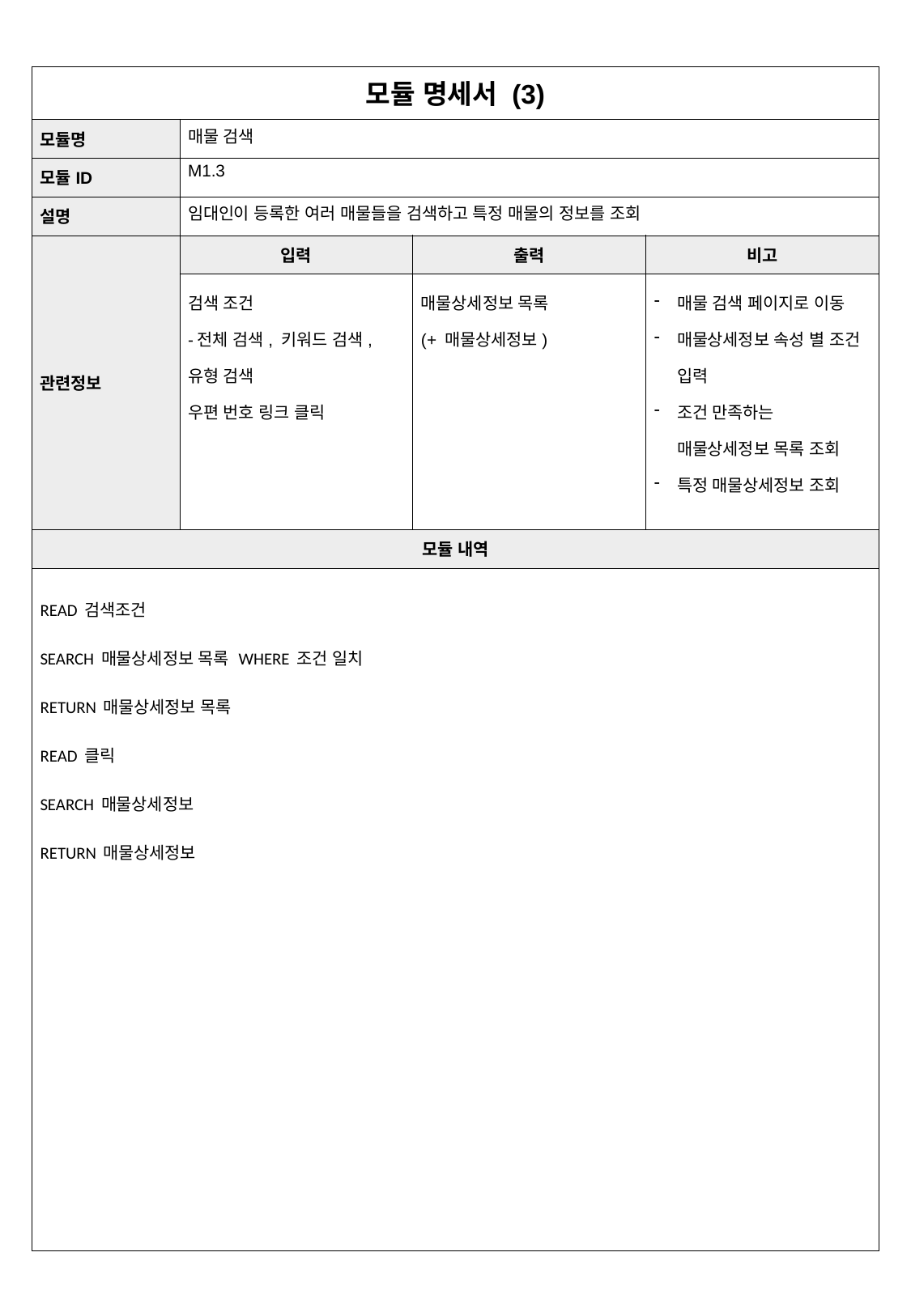

| 모듈 명세서 (3) | 주문신청서작성 |  |  |
| --- | --- | --- | --- |
| 모듈명 | 매물 검색 |  |  |
| 모듈ID | M1.3 |  |  |
| 설명 | 임대인이 등록한 여러 매물들을 검색하고 특정 매물의 정보를 조회 |  |  |
| 관련정보 | 입력 | 출력 | 비고 |
|  | 검색 조건 -전체 검색, 키워드 검색, 유형 검색 우편 번호 링크 클릭 | 매물상세정보 목록 (+ 매물상세정보) | 매물 검색 페이지로 이동 매물상세정보 속성 별 조건 입력 조건 만족하는 매물상세정보 목록 조회 특정 매물상세정보 조회 |
| 모듈 내역 |  |  |  |
| READ 검색조건 SEARCH 매물상세정보 목록 WHERE 조건 일치 RETURN 매물상세정보 목록 READ 클릭 SEARCH 매물상세정보 RETURN 매물상세정보 |  |  |  |